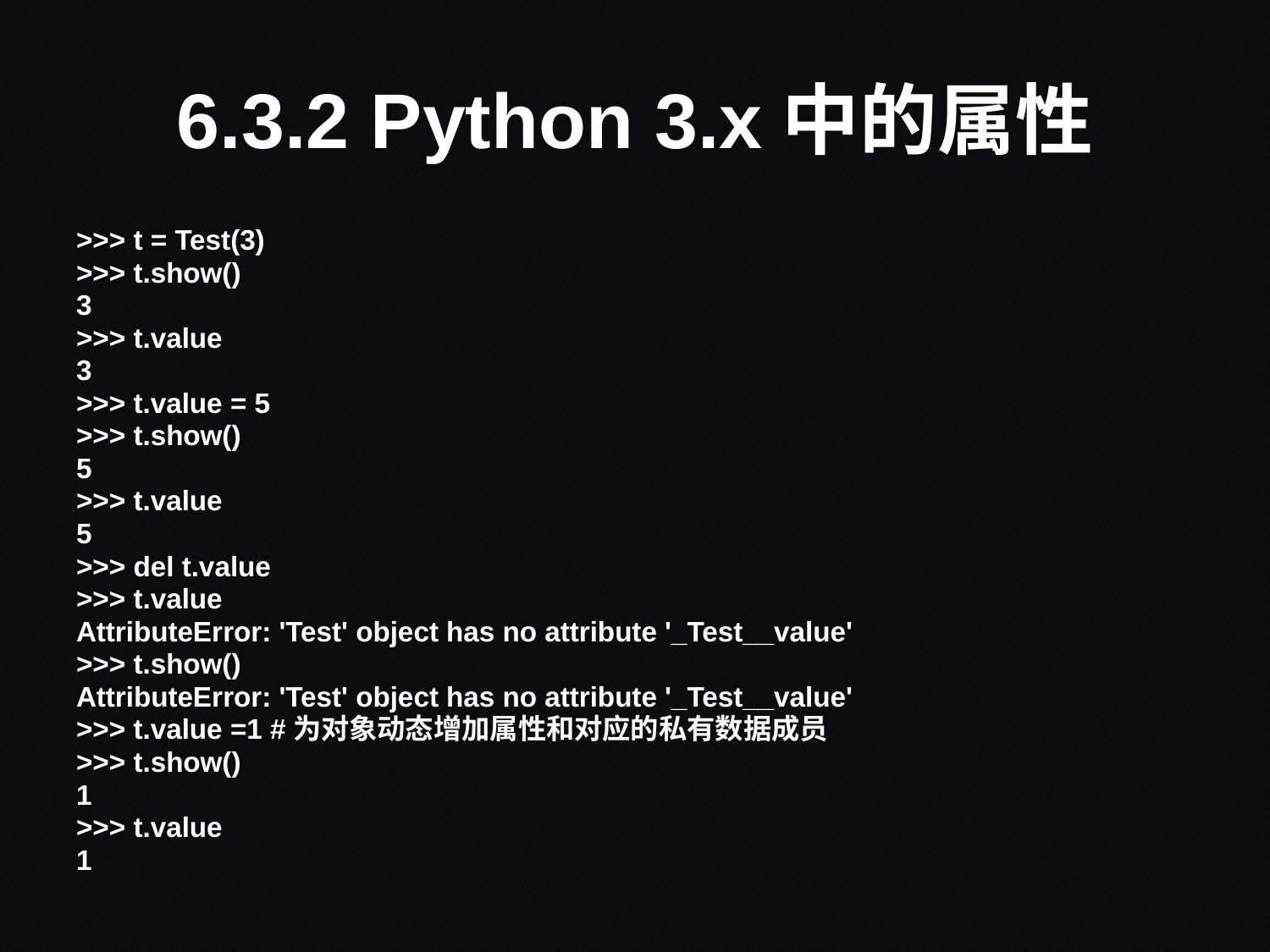

# 6.3.2 Python 3.x中的属性
>>> t = Test(3)
>>> t.show()
3
>>> t.value
3
>>> t.value = 5
>>> t.show()
5
>>> t.value
5
>>> del t.value
>>> t.value
AttributeError: 'Test' object has no attribute '_Test__value'
>>> t.show()
AttributeError: 'Test' object has no attribute '_Test__value'
>>> t.value =1 #为对象动态增加属性和对应的私有数据成员
>>> t.show()
1
>>> t.value
1